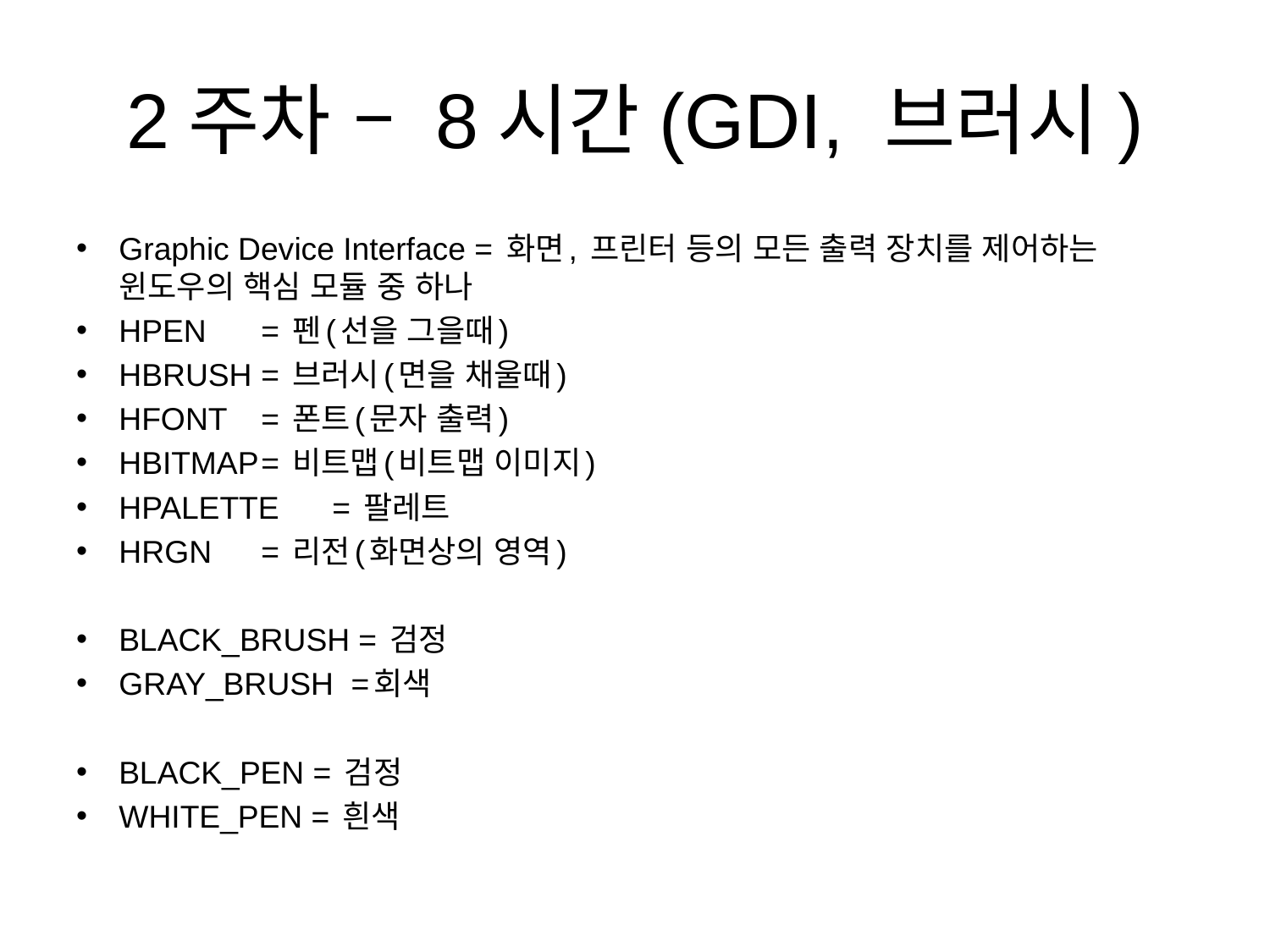

# 2주차 – 8시간(GDI, 브러시)
Graphic Device Interface = 화면, 프린터 등의 모든 출력 장치를 제어하는 윈도우의 핵심 모듈 중 하나
HPEN		= 펜(선을 그을때)
HBRUSH		= 브러시(면을 채울때)
HFONT		= 폰트(문자 출력)
HBITMAP	= 비트맵(비트맵 이미지)
HPALETTE	= 팔레트
HRGN		= 리전(화면상의 영역)

BLACK_BRUSH = 검정
GRAY_BRUSH  =회색

BLACK_PEN = 검정
WHITE_PEN = 흰색